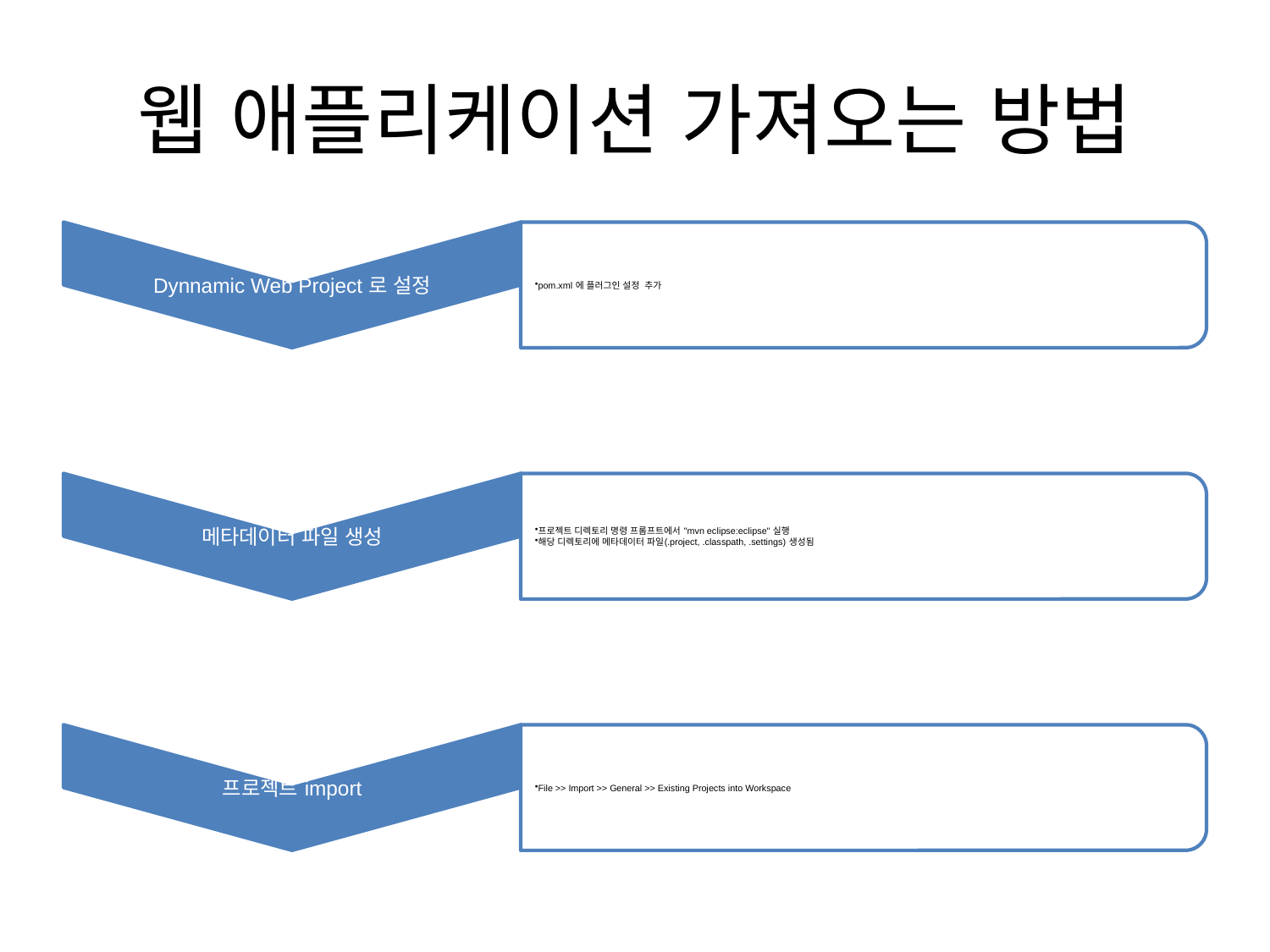

# 웹 애플리케이션 가져오는 방법
Dynnamic Web Project 로 설정
메타데이터 파일 생성
프로젝트 import
File >> Import >> General >> Existing Projects into Workspace
pom.xml 에 플러그인 설정  추가
프로젝트 디렉토리 명령 프롬프트에서 "mvn eclipse:eclipse" 실행
해당 디렉토리에 메타데이터 파일(.project, .classpath, .settings) 생성됨